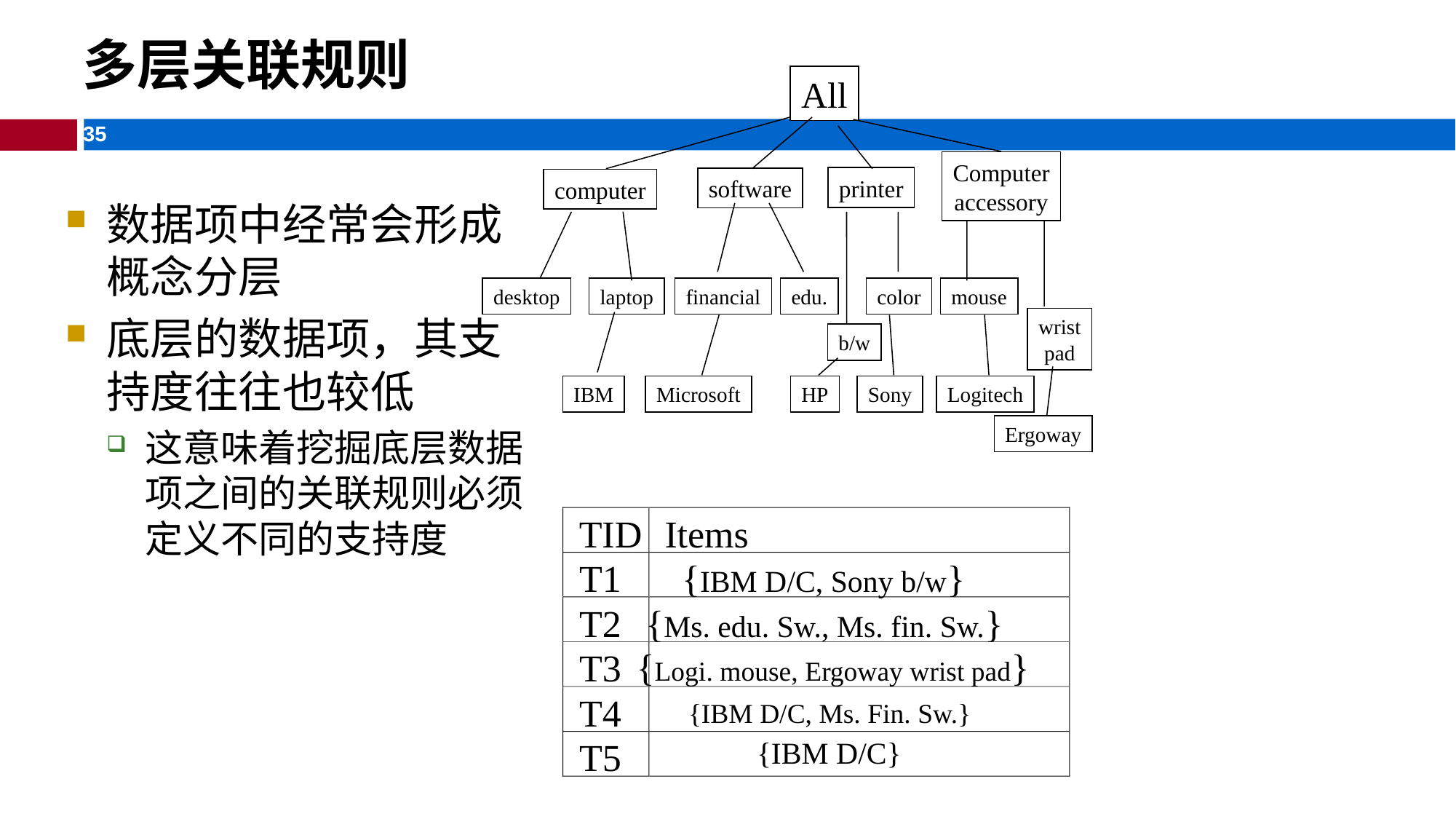

多层关联规则
All

Computer
accessory
printer
software
computer
数据项中经常会形成概念分层
底层的数据项，其支持度往往也较低
这意味着挖掘底层数据项之间的关联规则必须定义不同的支持度

desktop
laptop
financial
edu.
color
mouse
wrist
pad

b/w

IBM
Microsoft
HP
Sony
Logitech
Ergoway

TID
Items

T1
{IBM D/C, Sony b/w}

T2
{Ms. edu. Sw., Ms. fin. Sw.}

{Logi. mouse, Ergoway wrist pad}
T3

T4
{IBM D/C, Ms. Fin. Sw.}

T5
{IBM D/C}